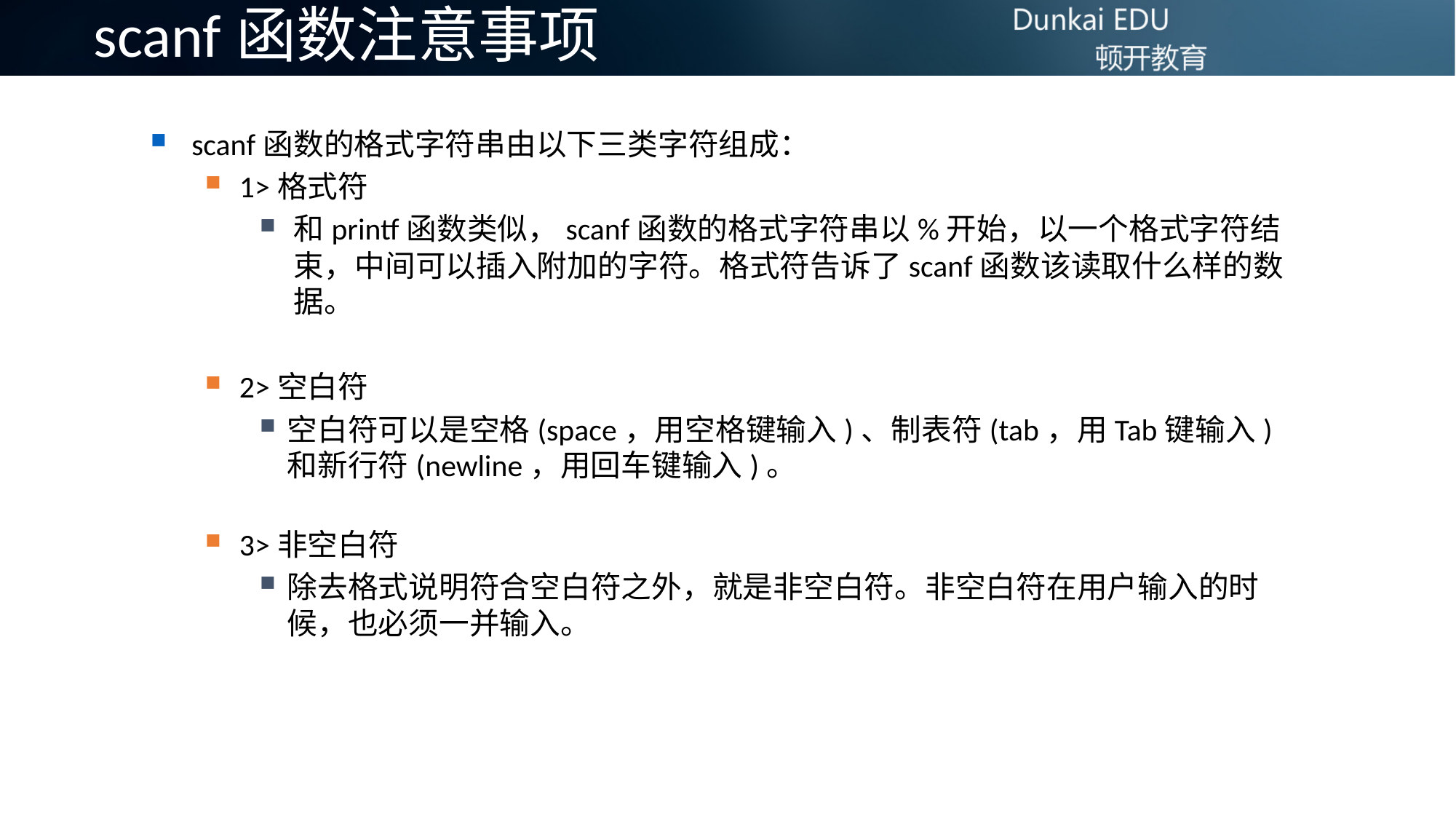

# scanf函数注意事项
scanf函数的格式字符串由以下三类字符组成：
1>格式符
和printf函数类似，scanf函数的格式字符串以%开始，以一个格式字符结束，中间可以插入附加的字符。格式符告诉了scanf函数该读取什么样的数据。

2>空白符
空白符可以是空格(space，用空格键输入)、制表符(tab，用Tab键输入)和新行符(newline，用回车键输入)。

3>非空白符
除去格式说明符合空白符之外，就是非空白符。非空白符在用户输入的时候，也必须一并输入。